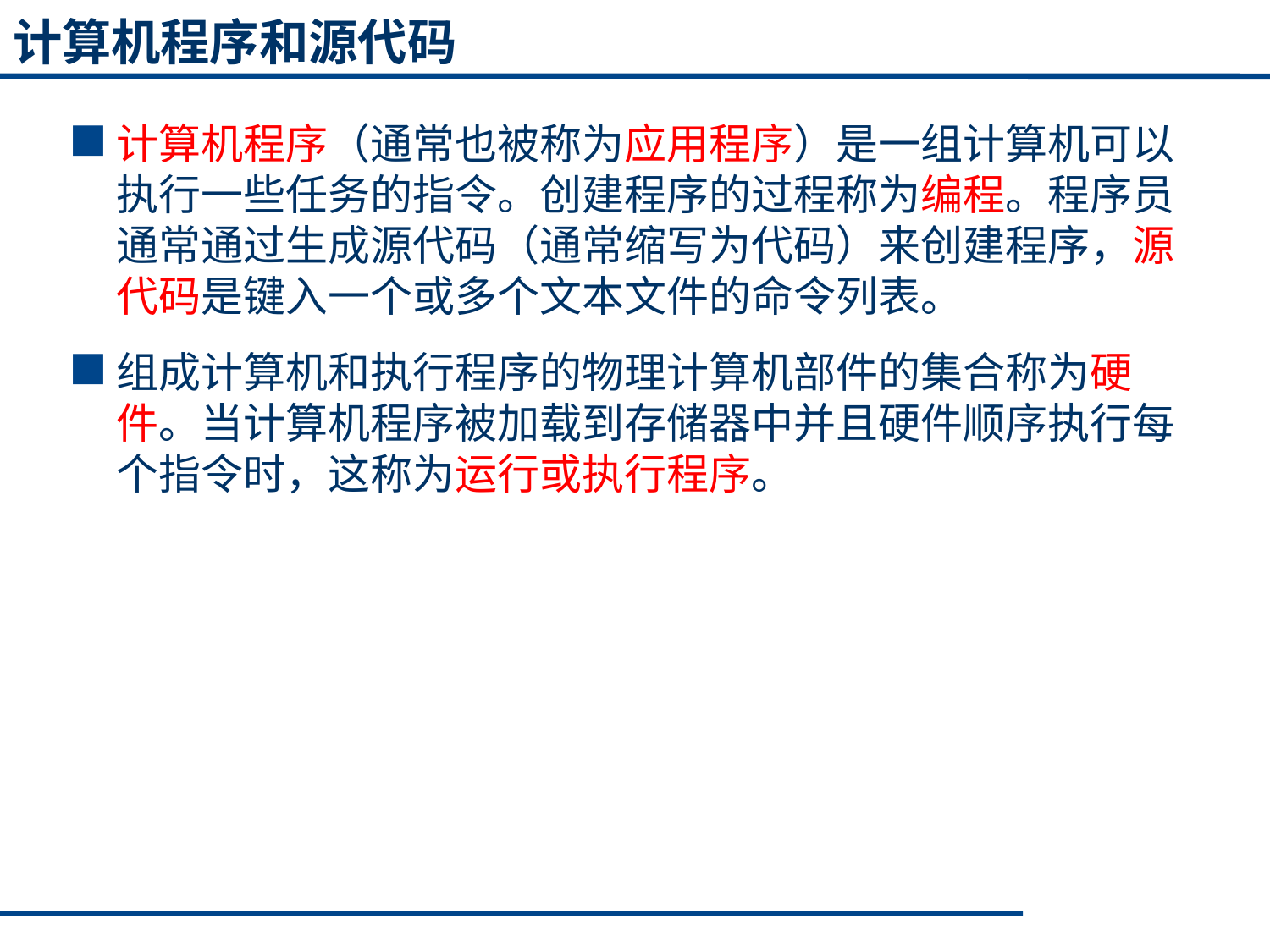

# 计算机程序和源代码
计算机程序（通常也被称为应用程序）是一组计算机可以执行一些任务的指令。创建程序的过程称为编程。程序员通常通过生成源代码（通常缩写为代码）来创建程序，源代码是键入一个或多个文本文件的命令列表。
组成计算机和执行程序的物理计算机部件的集合称为硬件。当计算机程序被加载到存储器中并且硬件顺序执行每个指令时，这称为运行或执行程序。